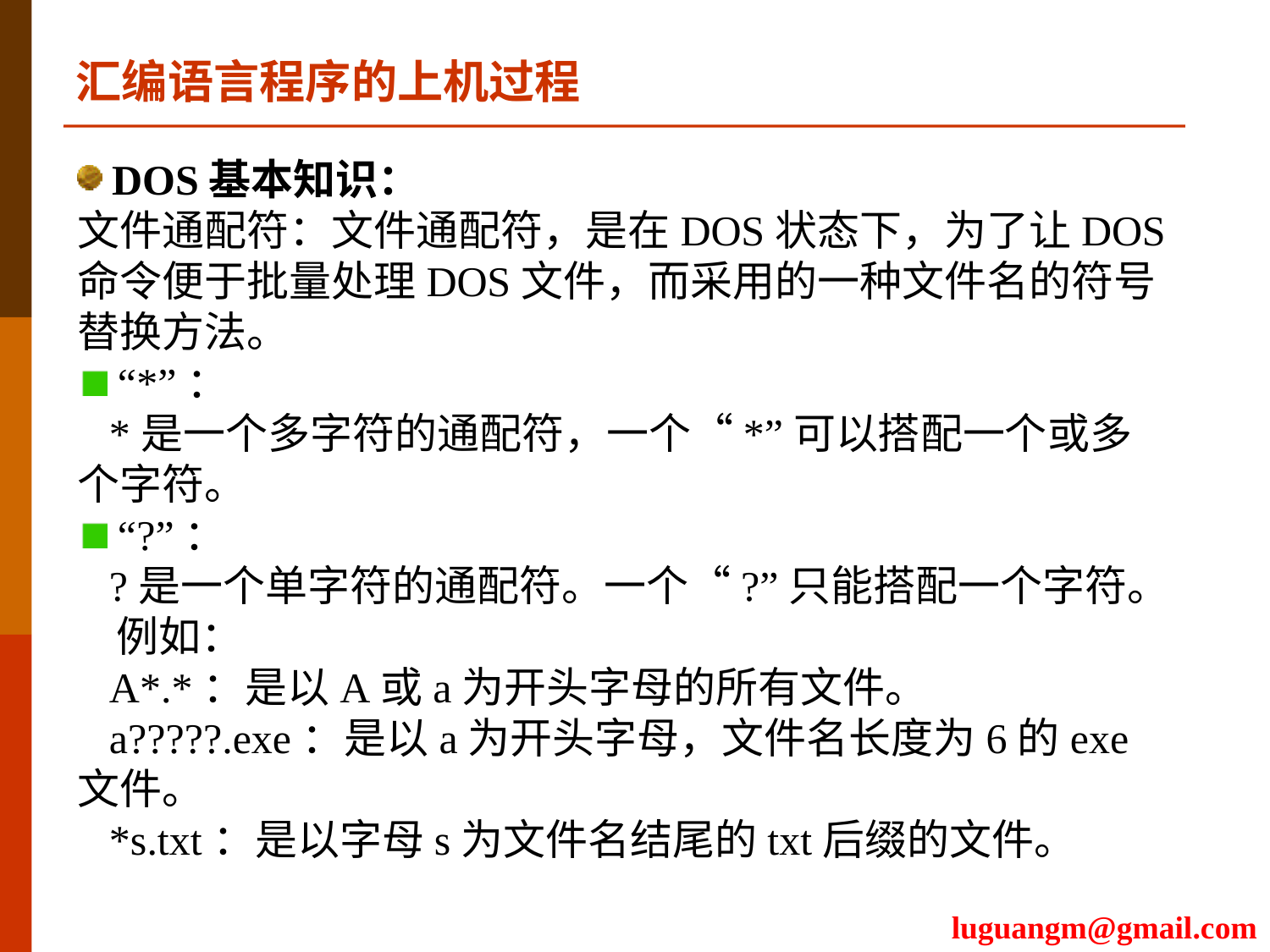

汇编语言程序的上机过程
 DOS基本知识：
文件通配符：文件通配符，是在DOS状态下，为了让DOS命令便于批量处理DOS文件，而采用的一种文件名的符号替换方法。
 “*”：
   *是一个多字符的通配符，一个“*”可以搭配一个或多个字符。
 “?”：
   ?是一个单字符的通配符。一个“?”只能搭配一个字符。
   例如：
   A*.*：是以A或a为开头字母的所有文件。
   a?????.exe：是以a为开头字母，文件名长度为6的exe文件。
   *s.txt：是以字母s为文件名结尾的txt后缀的文件。